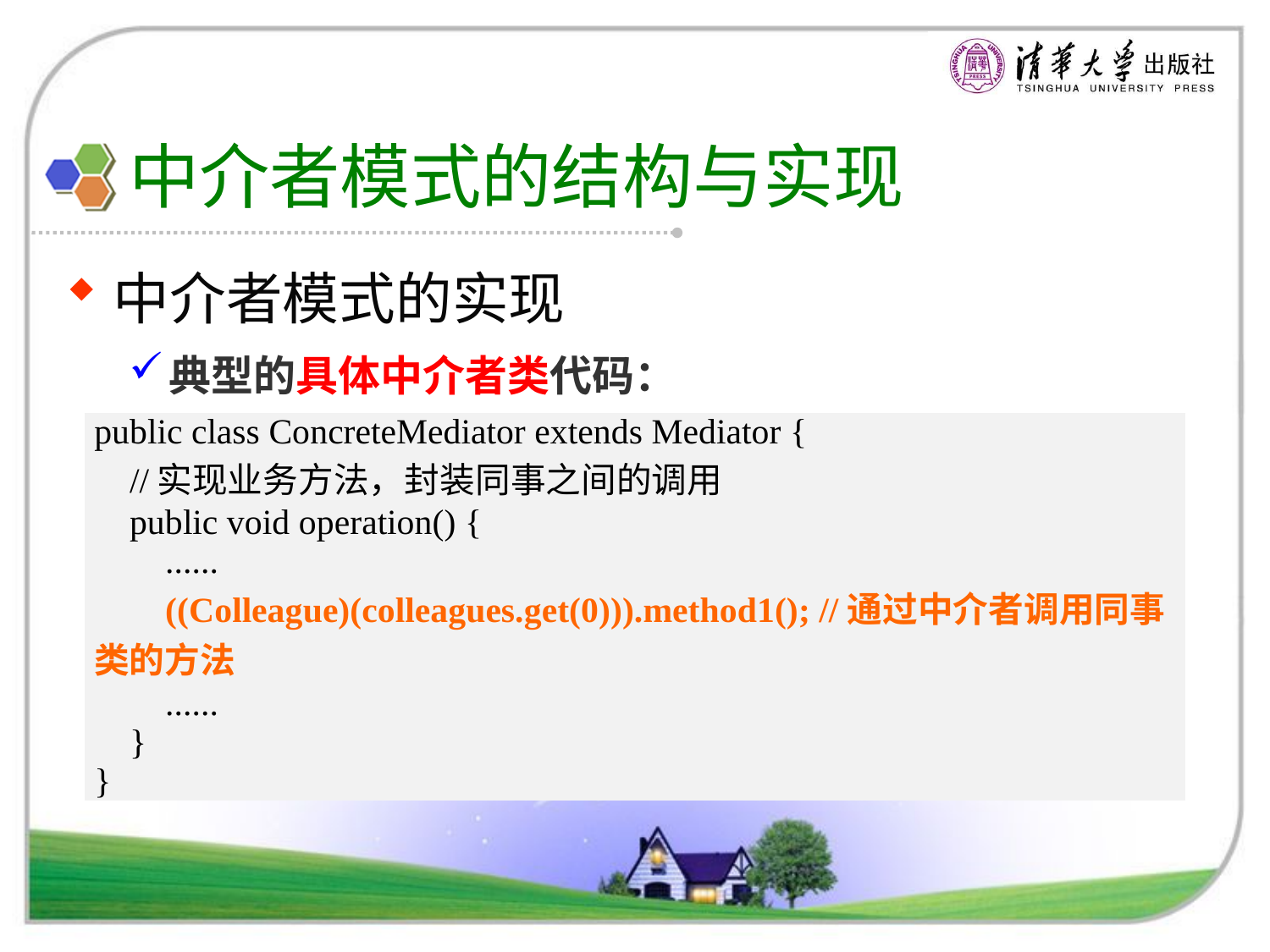

# 中介者模式的结构与实现
中介者模式的实现
典型的具体中介者类代码：
| public class ConcreteMediator extends Mediator { //实现业务方法，封装同事之间的调用 public void operation() { ...... ((Colleague)(colleagues.get(0))).method1(); //通过中介者调用同事类的方法 ...... } } |
| --- |